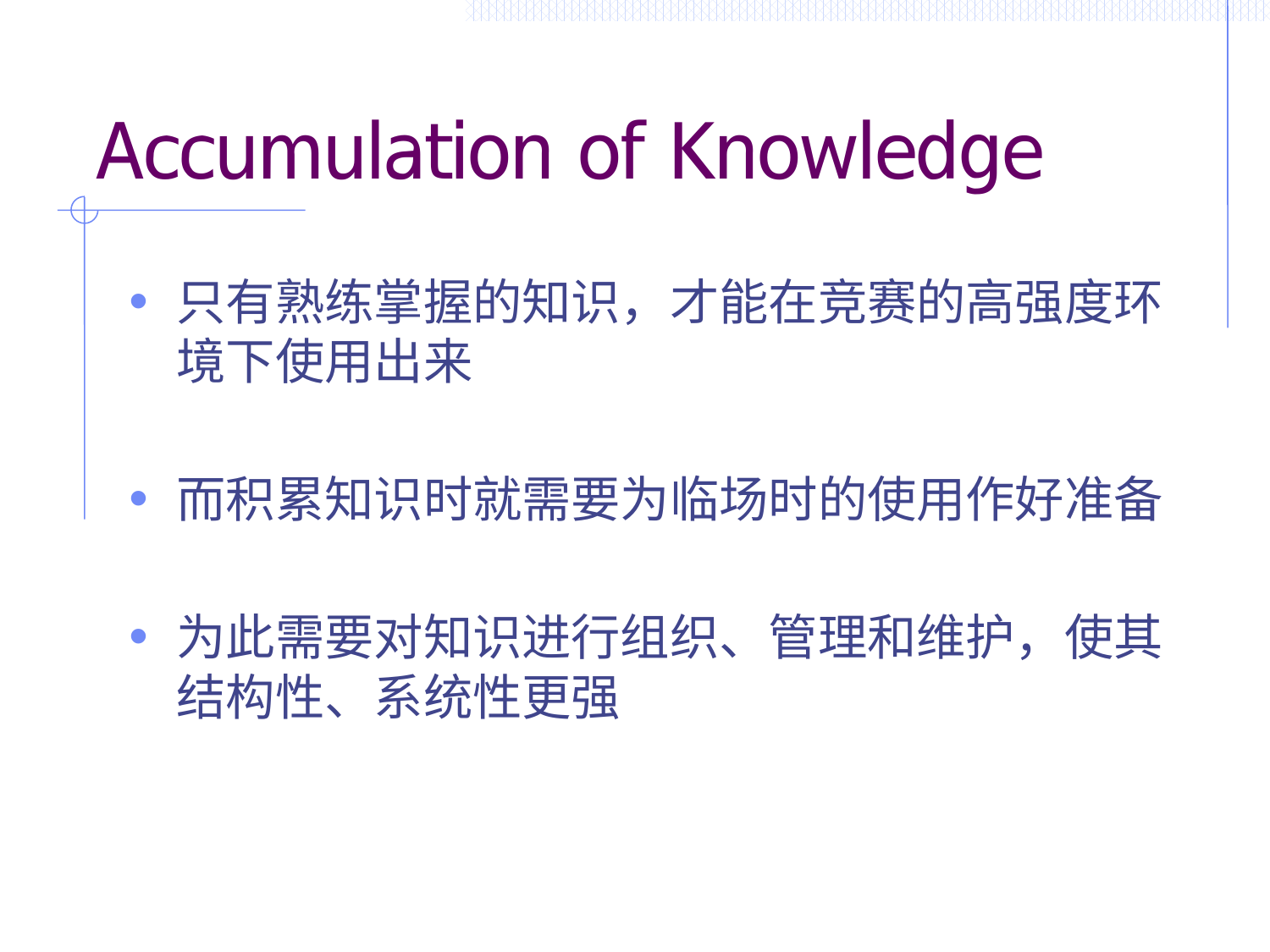

# Accumulation of Knowledge
只有熟练掌握的知识，才能在竞赛的高强度环境下使用出来

而积累知识时就需要为临场时的使用作好准备

为此需要对知识进行组织、管理和维护，使其结构性、系统性更强